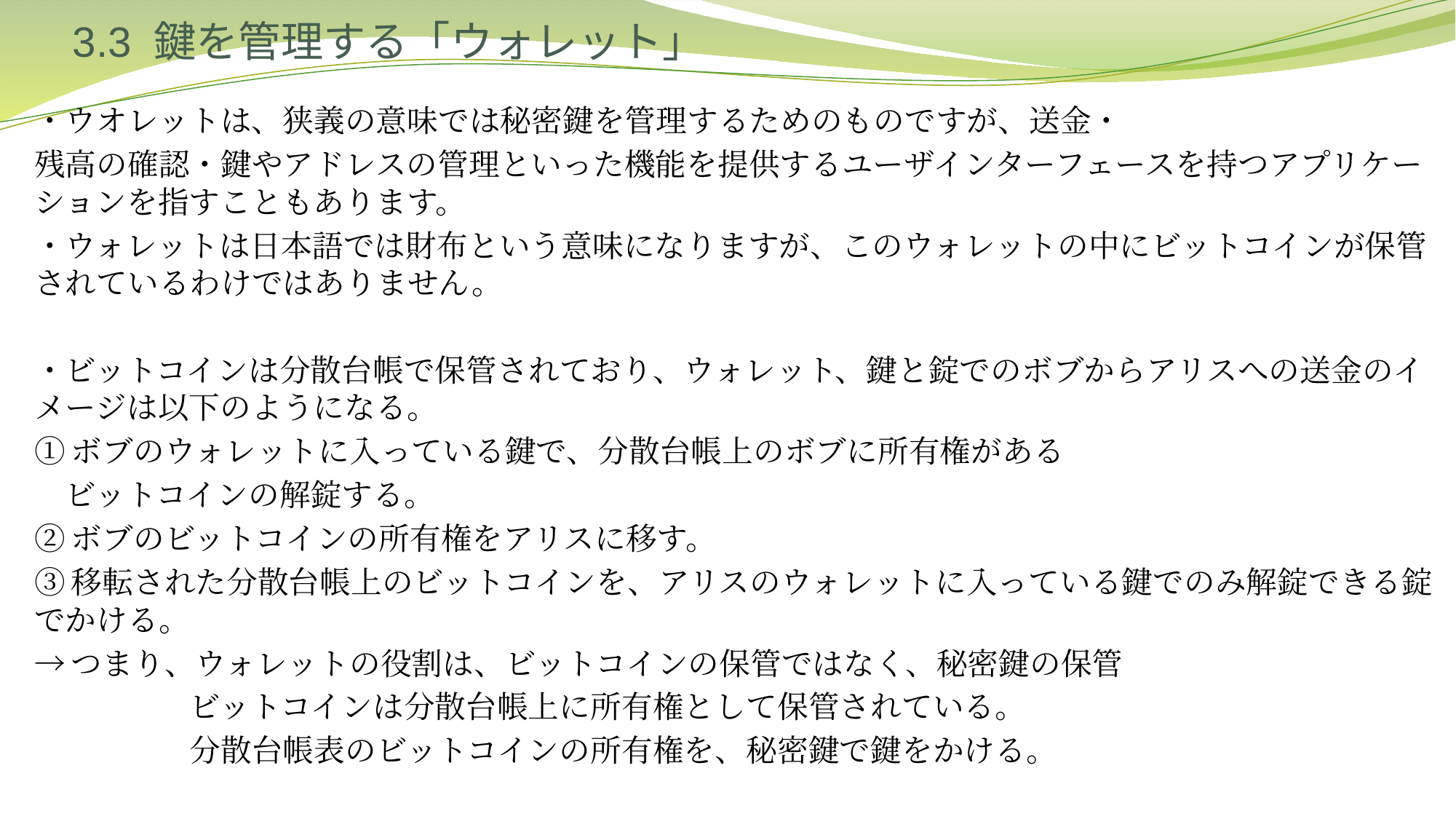

# 3.3 鍵を管理する「ウォレット」
・ウオレットは、狭義の意味では秘密鍵を管理するためのものですが、送金・
残高の確認・鍵やアドレスの管理といった機能を提供するユーザインターフェースを持つアプリケーションを指すこともあります。
・ウォレットは日本語では財布という意味になりますが、このウォレットの中にビットコインが保管されているわけではありません。

・ビットコインは分散台帳で保管されており、ウォレット、鍵と錠でのボブからアリスへの送金のイメージは以下のようになる。
①ボブのウォレットに入っている鍵で、分散台帳上のボブに所有権がある
　ビットコインの解錠する。
②ボブのビットコインの所有権をアリスに移す。
③移転された分散台帳上のビットコインを、アリスのウォレットに入っている鍵でのみ解錠できる錠でかける。
→つまり、ウォレットの役割は、ビットコインの保管ではなく、秘密鍵の保管
　　　　　ビットコインは分散台帳上に所有権として保管されている。
　　　　　分散台帳表のビットコインの所有権を、秘密鍵で鍵をかける。